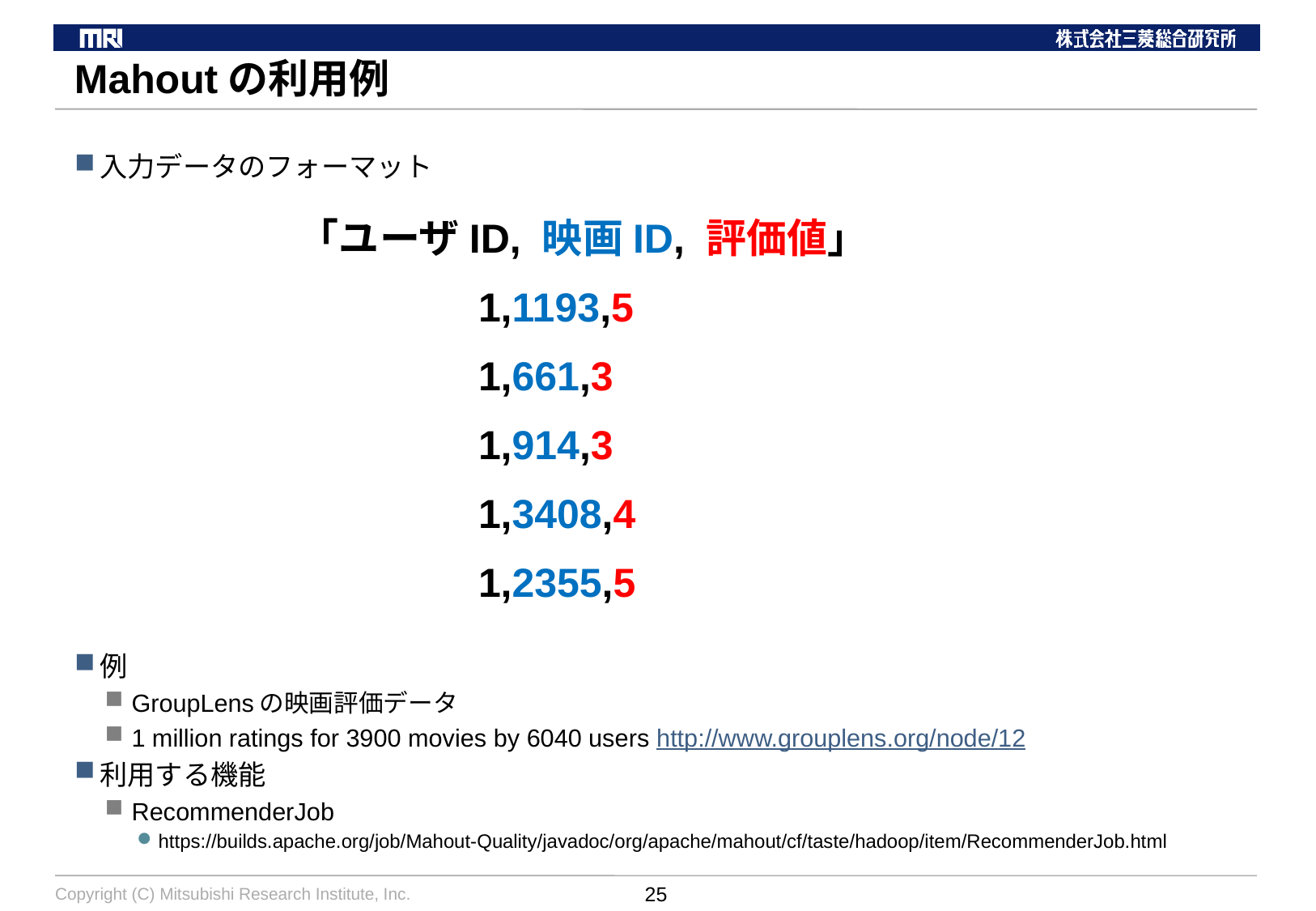

# Mahoutの利用例
入力データのフォーマット

例
GroupLensの映画評価データ
1 million ratings for 3900 movies by 6040 users http://www.grouplens.org/node/12
利用する機能
RecommenderJob
https://builds.apache.org/job/Mahout-Quality/javadoc/org/apache/mahout/cf/taste/hadoop/item/RecommenderJob.html

「ユーザID, 映画ID, 評価値」
1,1193,5
1,661,3
1,914,3
1,3408,4
1,2355,5
Copyright (C) Mitsubishi Research Institute, Inc.
25